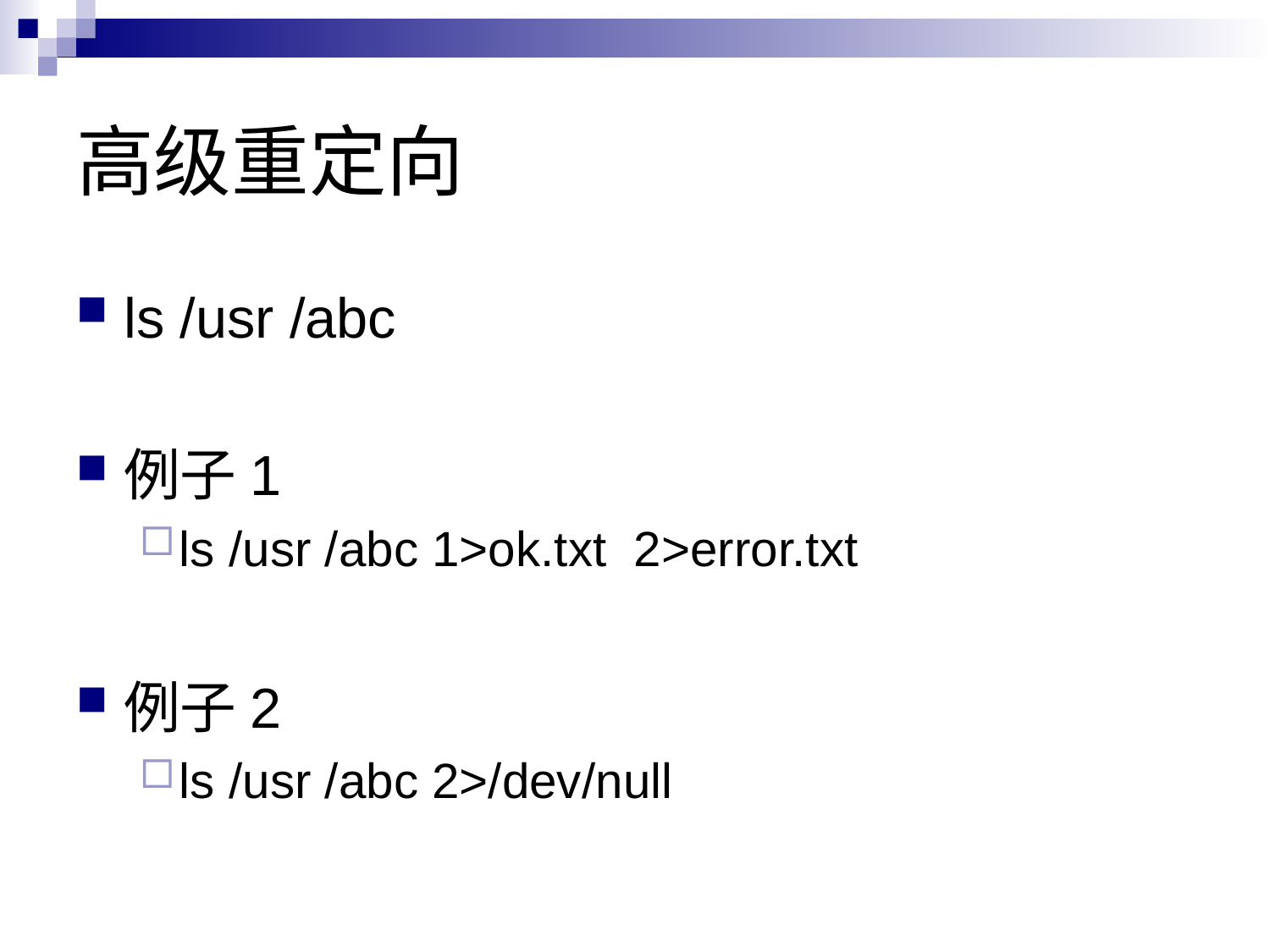

# 高级重定向
ls /usr /abc

例子1
ls /usr /abc 1>ok.txt  2>error.txt

例子2
ls /usr /abc 2>/dev/null